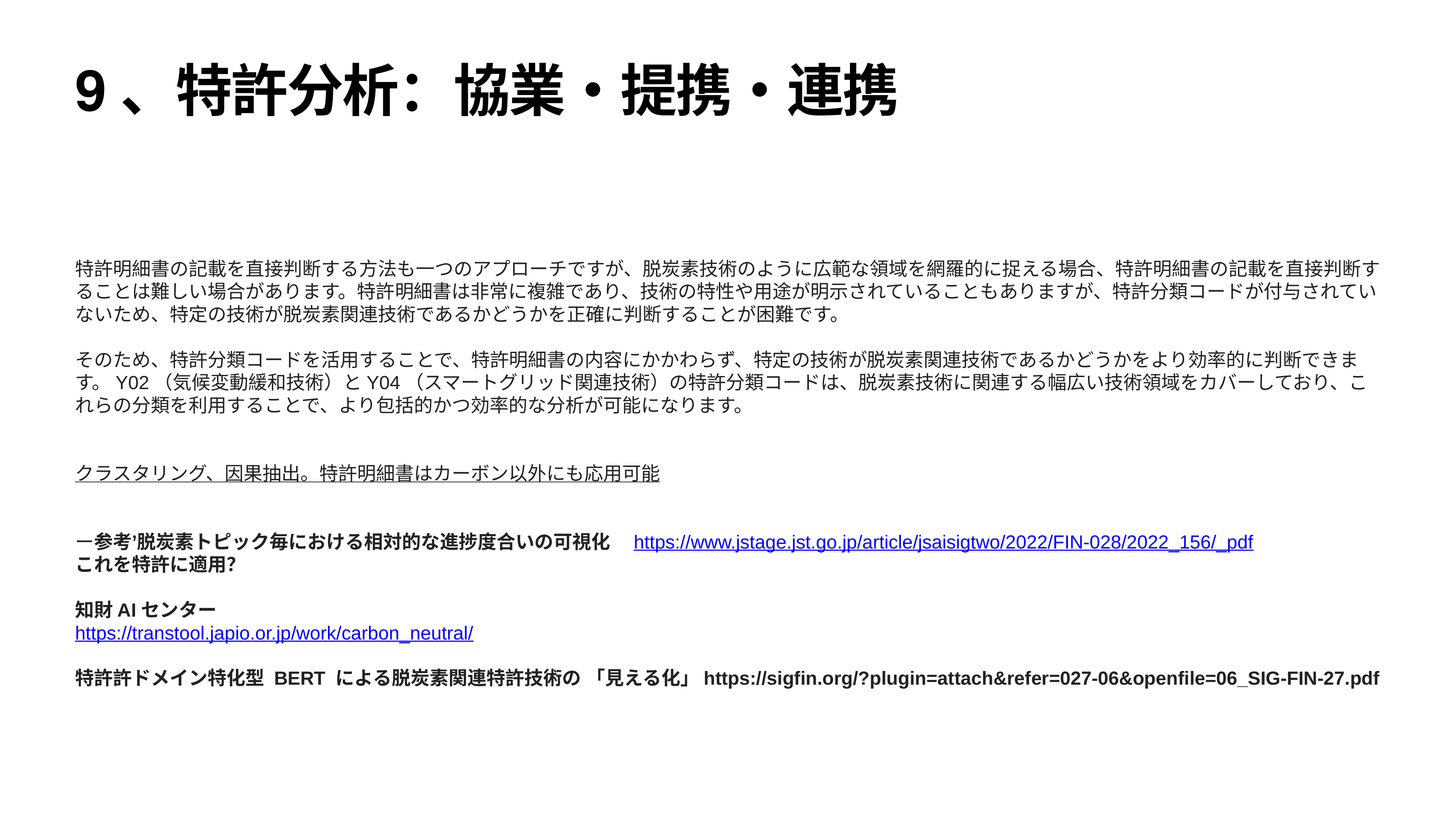

# 9、特許分析：協業・提携・連携

特許明細書の記載を直接判断する方法も一つのアプローチですが、脱炭素技術のように広範な領域を網羅的に捉える場合、特許明細書の記載を直接判断することは難しい場合があります。特許明細書は非常に複雑であり、技術の特性や用途が明示されていることもありますが、特許分類コードが付与されていないため、特定の技術が脱炭素関連技術であるかどうかを正確に判断することが困難です。

そのため、特許分類コードを活用することで、特許明細書の内容にかかわらず、特定の技術が脱炭素関連技術であるかどうかをより効率的に判断できます。Y02（気候変動緩和技術）とY04（スマートグリッド関連技術）の特許分類コードは、脱炭素技術に関連する幅広い技術領域をカバーしており、これらの分類を利用することで、より包括的かつ効率的な分析が可能になります。

クラスタリング、因果抽出。特許明細書はカーボン以外にも応用可能

ー参考’脱炭素トピック毎における相対的な進捗度合いの可視化　https://www.jstage.jst.go.jp/article/jsaisigtwo/2022/FIN-028/2022_156/_pdf
これを特許に適用？

知財AIセンター
https://transtool.japio.or.jp/work/carbon_neutral/

特許許ドメイン特化型 BERT による脱炭素関連特許技術の 「見える化」https://sigfin.org/?plugin=attach&refer=027-06&openfile=06_SIG-FIN-27.pdf